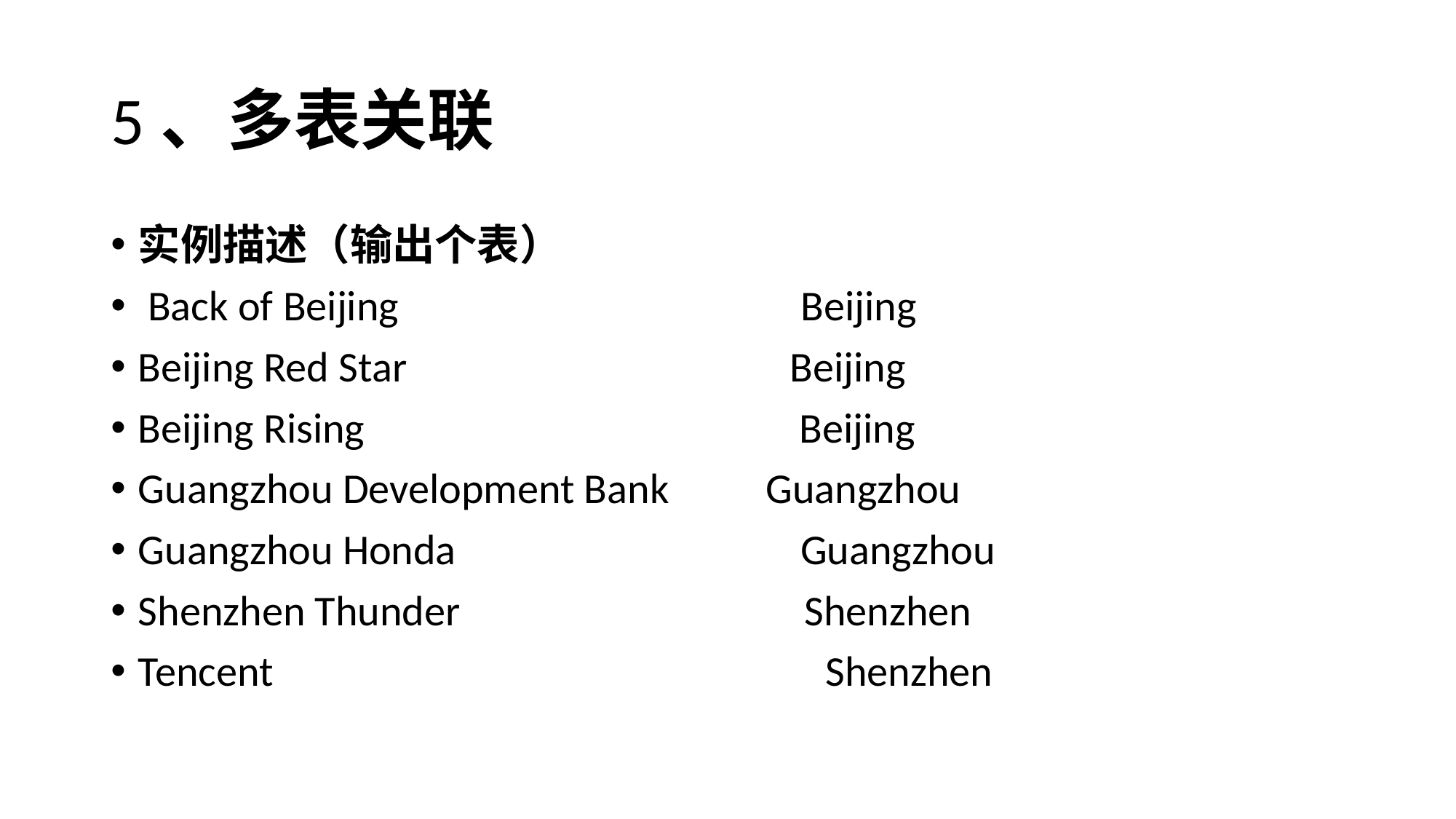

# 5、多表关联
实例描述（输出个表）
 Back of Beijing                    　　　　  Beijing
Beijing Red Star                    　　　　Beijing
Beijing Rising                    　　　　　 Beijing
Guangzhou Development Bank          Guangzhou
Guangzhou Honda                　　　　Guangzhou
Shenzhen Thunder                　　　　Shenzhen
Tencent                    　　　　　　　　Shenzhen